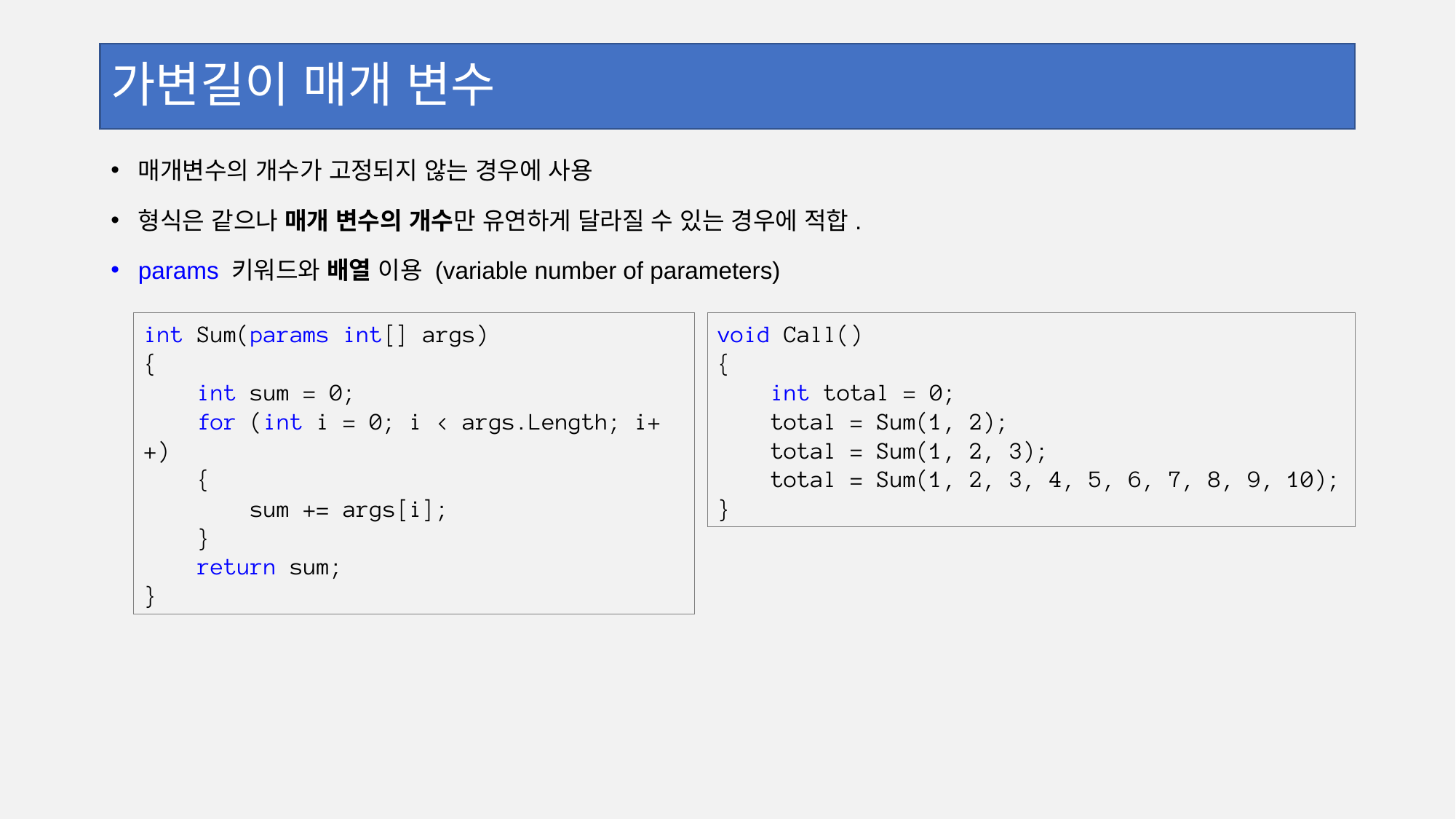

# 가변길이 매개 변수
매개변수의 개수가 고정되지 않는 경우에 사용
형식은 같으나 매개 변수의 개수만 유연하게 달라질 수 있는 경우에 적합.
params 키워드와 배열 이용 (variable number of parameters)

int Sum(params int[] args)
{
    int sum = 0;
    for (int i = 0; i < args.Length; i++)
    {
        sum += args[i];
    }
    return sum;
}
void Call()
{
    int total = 0;
    total = Sum(1, 2);
    total = Sum(1, 2, 3);
    total = Sum(1, 2, 3, 4, 5, 6, 7, 8, 9, 10);
}